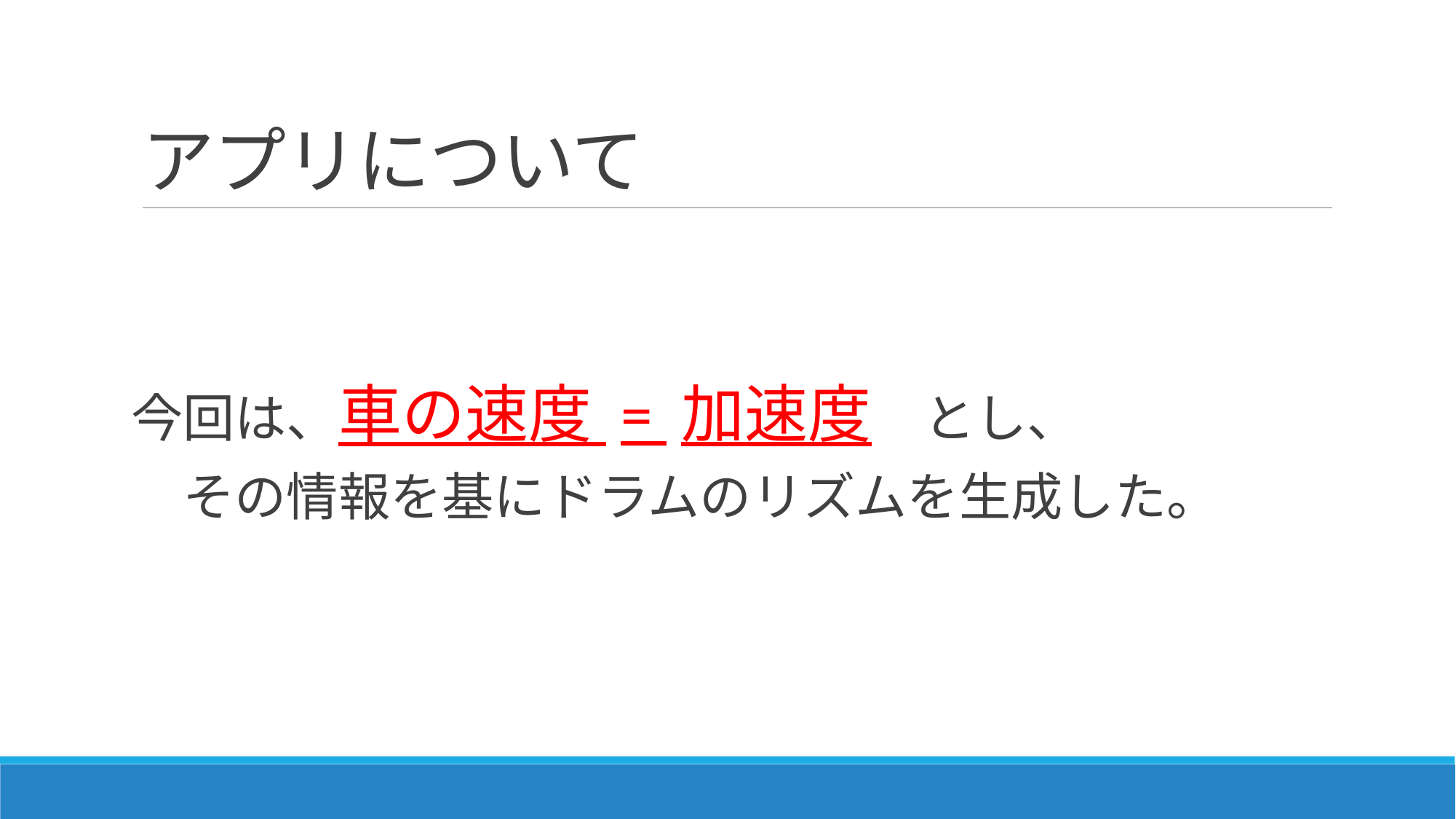

# アプリについて
今回は、車の速度 = 加速度　とし、
　その情報を基にドラムのリズムを生成した。